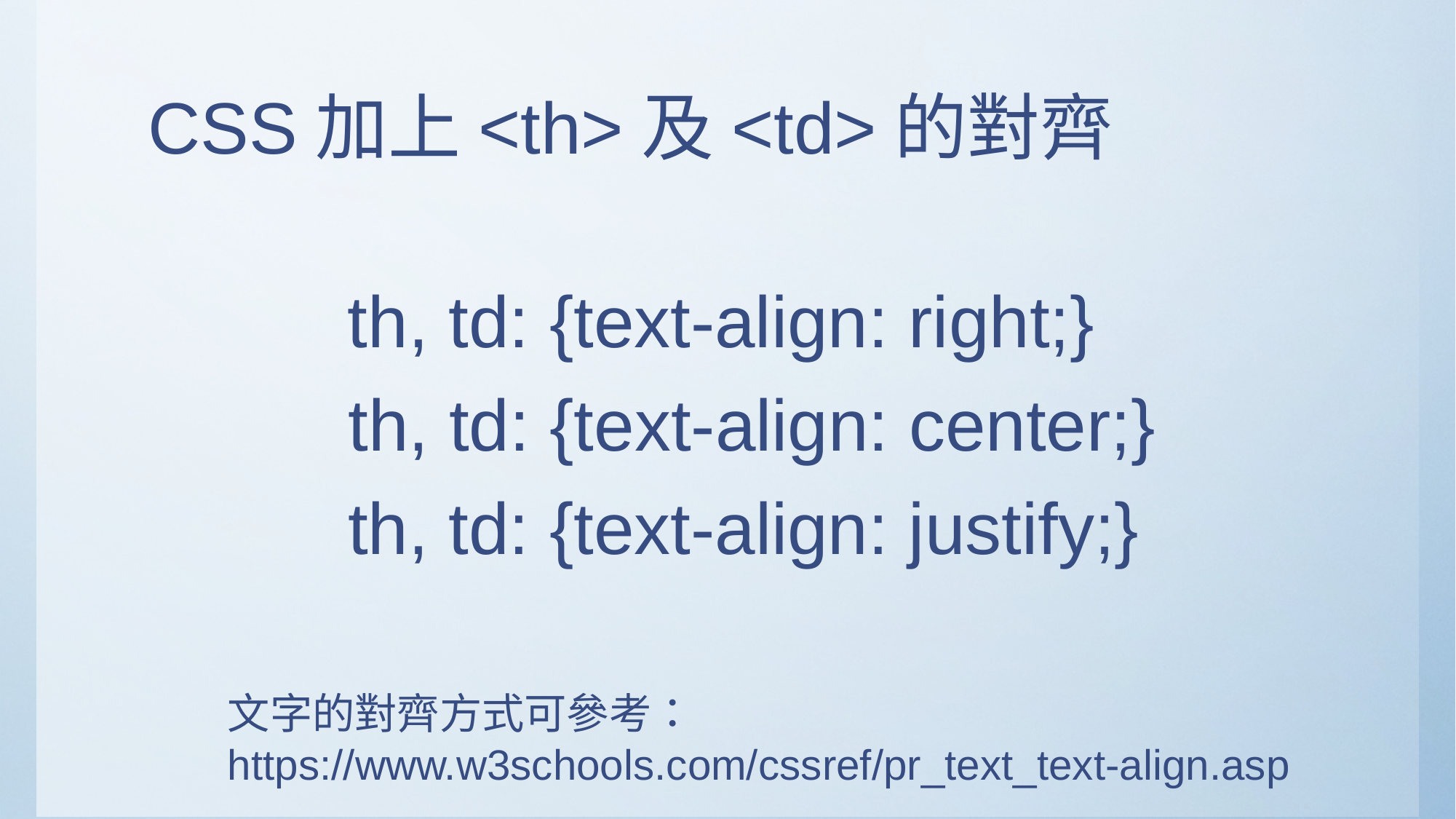

# CSS加上<th>及<td>的對齊
th, td: {text-align: right;}
th, td: {text-align: center;}
th, td: {text-align: justify;}
文字的對齊方式可參考：
https://www.w3schools.com/cssref/pr_text_text-align.asp